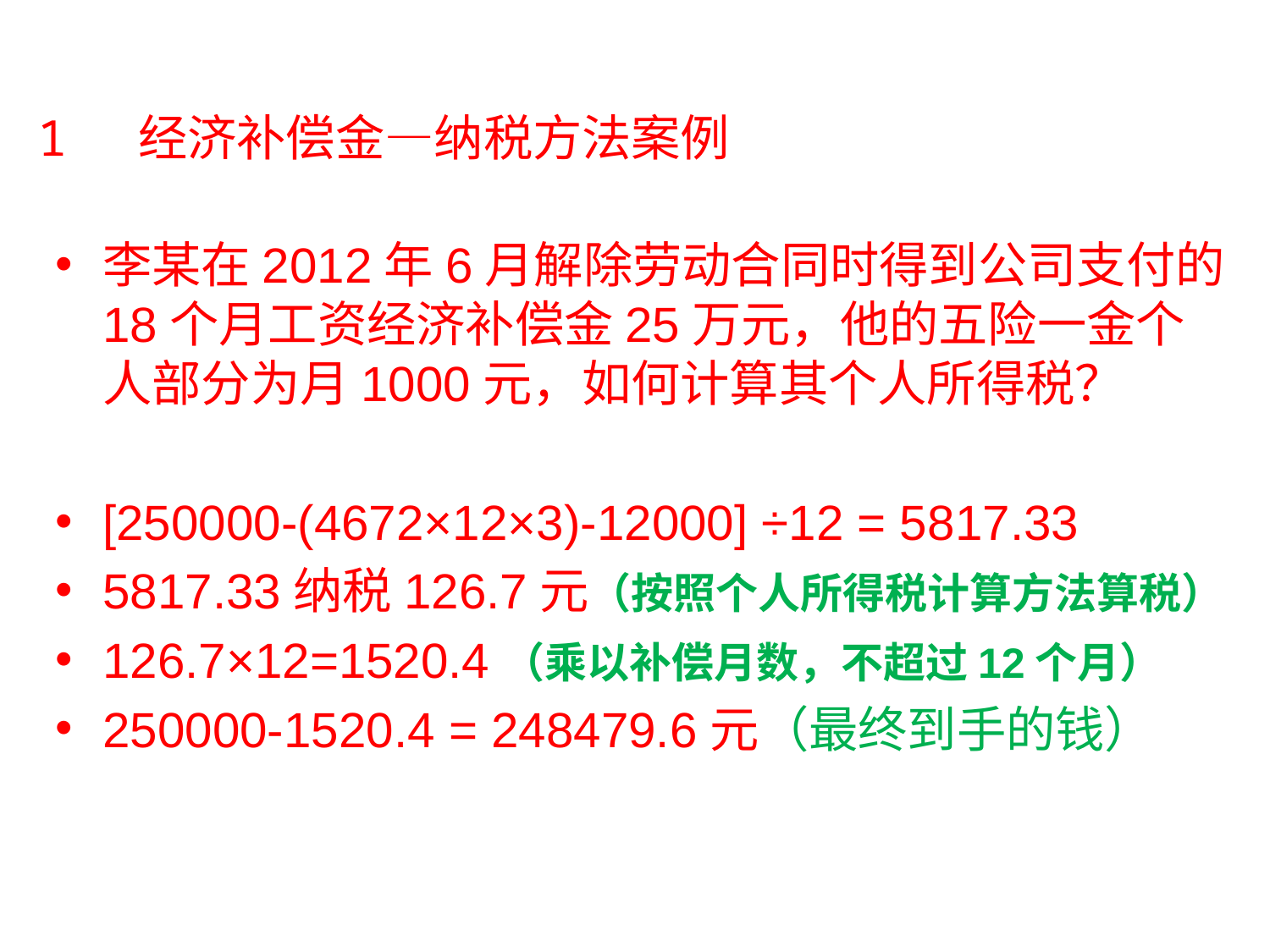

# 1  经济补偿金—纳税方法案例
李某在2012年6月解除劳动合同时得到公司支付的18个月工资经济补偿金25万元，他的五险一金个人部分为月1000元，如何计算其个人所得税？

[250000-(4672×12×3)-12000] ÷12 = 5817.33
5817.33纳税126.7元（按照个人所得税计算方法算税）
126.7×12=1520.4（乘以补偿月数，不超过12个月）
250000-1520.4 = 248479.6元（最终到手的钱）